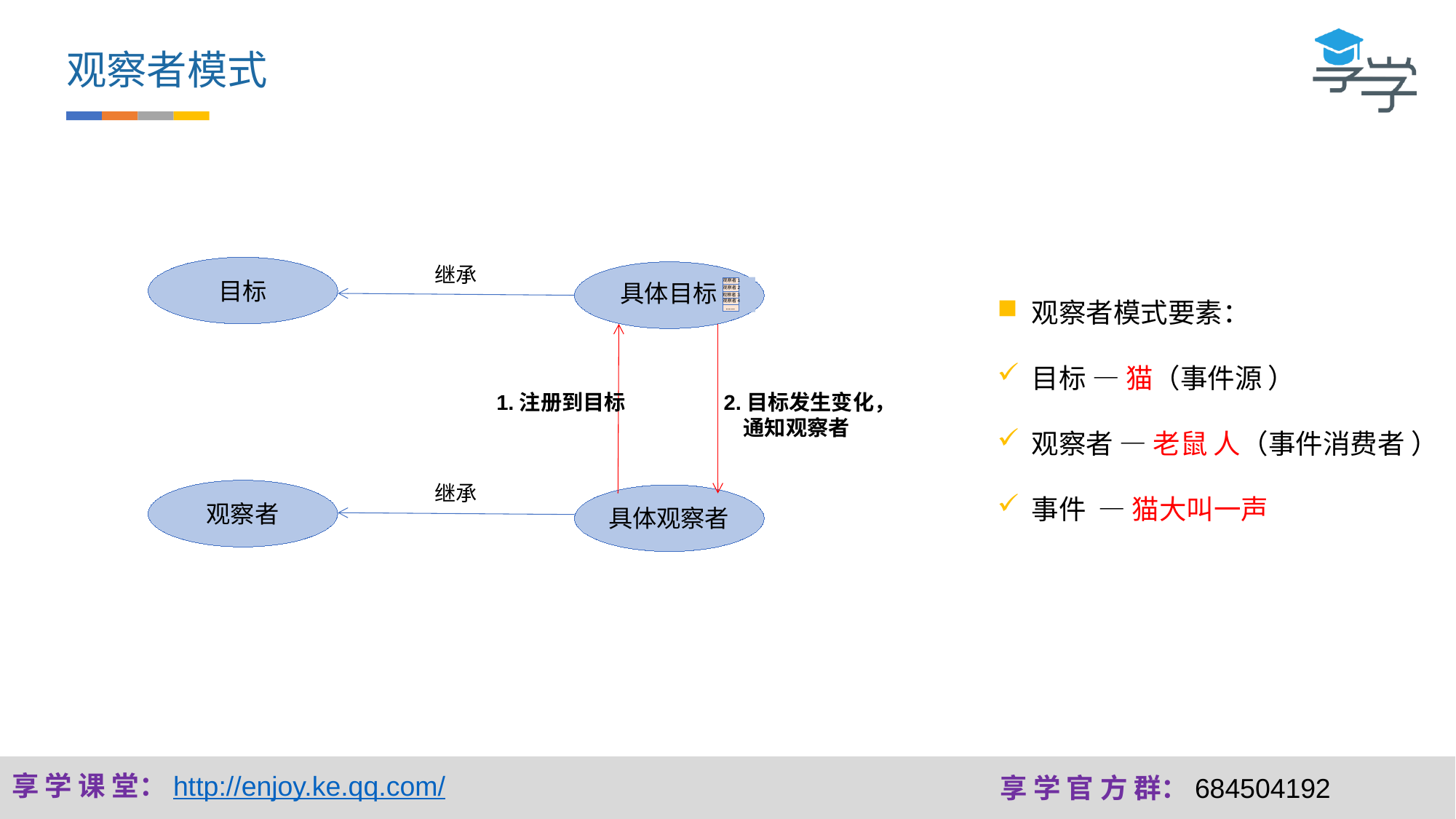

观察者模式

继承

观察者模式要素：
目标 — 猫（事件源 ）
观察者 — 老鼠 人（事件消费者 ）
事件  — 猫大叫一声

目标
观察者1

观察者2
观察者3
观察者4
……
具体目标
1.注册到目标
2.目标发生变化，
   通知观察者
继承

观察者
具体观察者